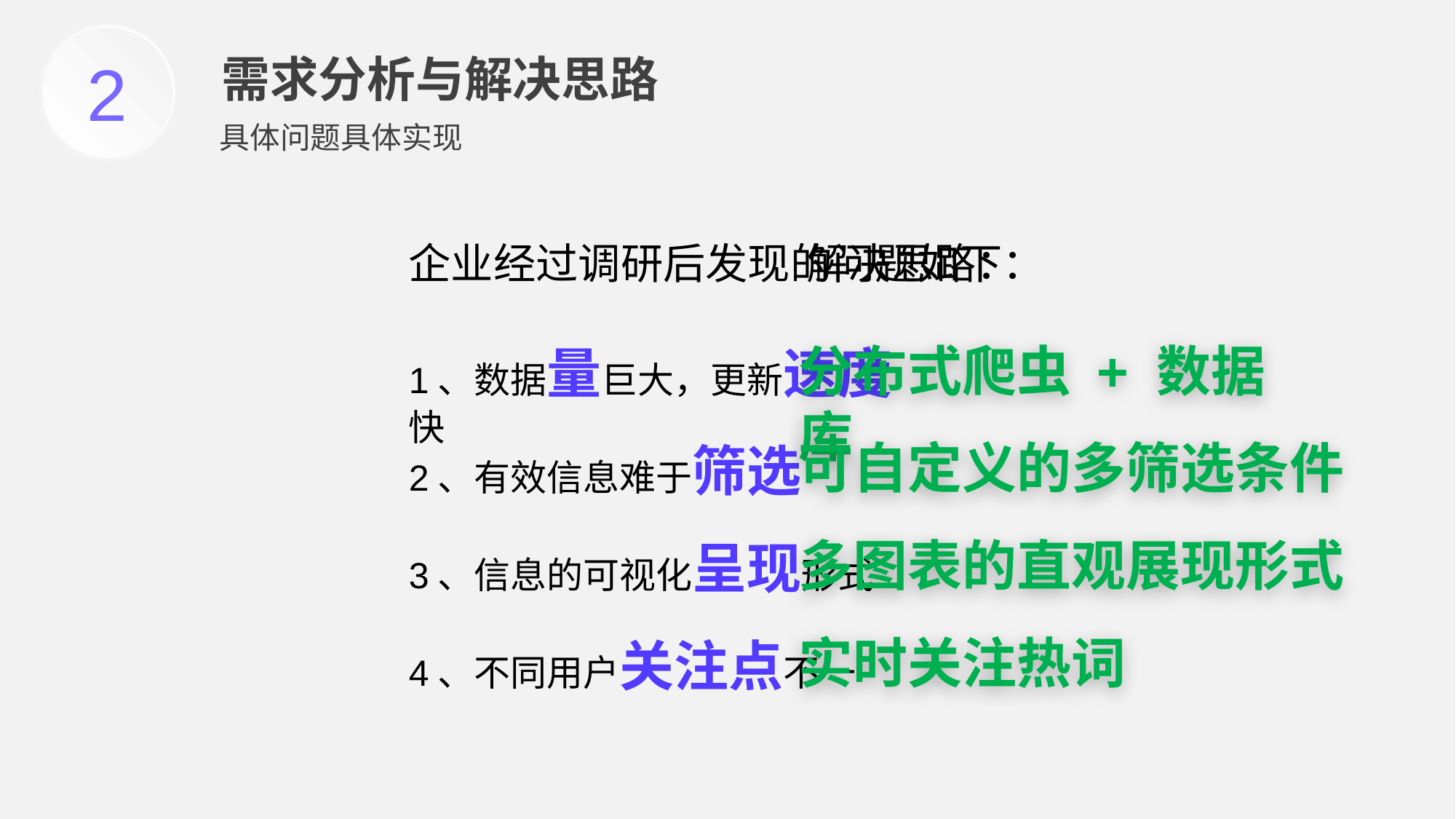

2
需求分析与解决思路
具体问题具体实现
企业经过调研后发现的问题如下：
解决思路：
分布式爬虫 + 数据库
1、数据量巨大，更新速度快
可自定义的多筛选条件
2、有效信息难于筛选
多图表的直观展现形式
3、信息的可视化呈现形式
实时关注热词
4、不同用户关注点不一